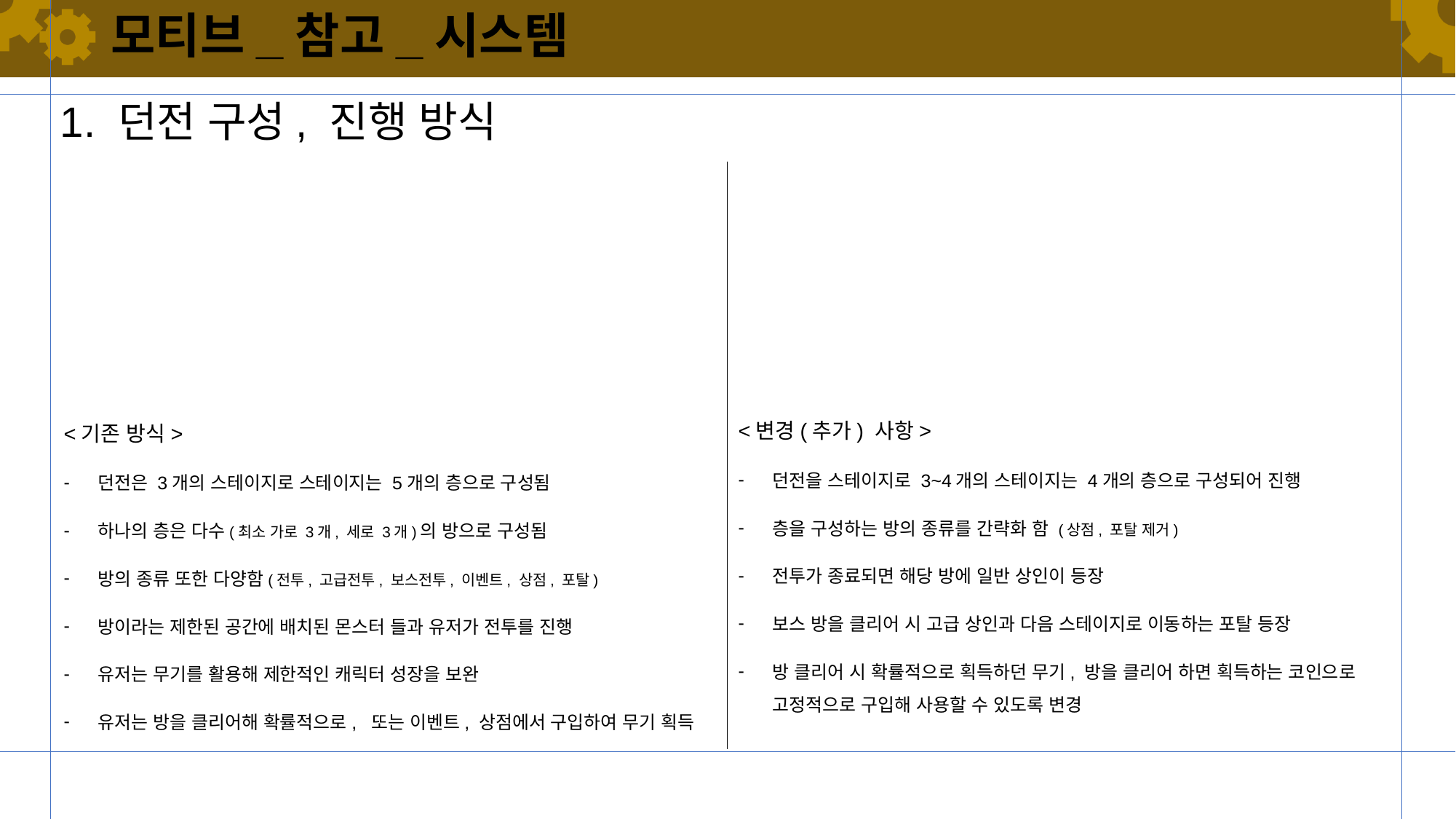

# 모티브_참고_시스템
1. 던전 구성, 진행 방식

<기존 방식>
던전은 3개의 스테이지로 스테이지는 5개의 층으로 구성됨
하나의 층은 다수(최소 가로 3개, 세로 3개)의 방으로 구성됨
방의 종류 또한 다양함(전투, 고급전투, 보스전투, 이벤트, 상점, 포탈)
방이라는 제한된 공간에 배치된 몬스터 들과 유저가 전투를 진행
유저는 무기를 활용해 제한적인 캐릭터 성장을 보완
유저는 방을 클리어해 확률적으로,  또는 이벤트, 상점에서 구입하여 무기 획득
<변경(추가) 사항>
던전을 스테이지로 3~4개의 스테이지는 4개의 층으로 구성되어 진행
층을 구성하는 방의 종류를 간략화 함 (상점, 포탈 제거)
전투가 종료되면 해당 방에 일반 상인이 등장
보스 방을 클리어 시 고급 상인과 다음 스테이지로 이동하는 포탈 등장
방 클리어 시 확률적으로 획득하던 무기, 방을 클리어 하면 획득하는 코인으로 고정적으로 구입해 사용할 수 있도록 변경